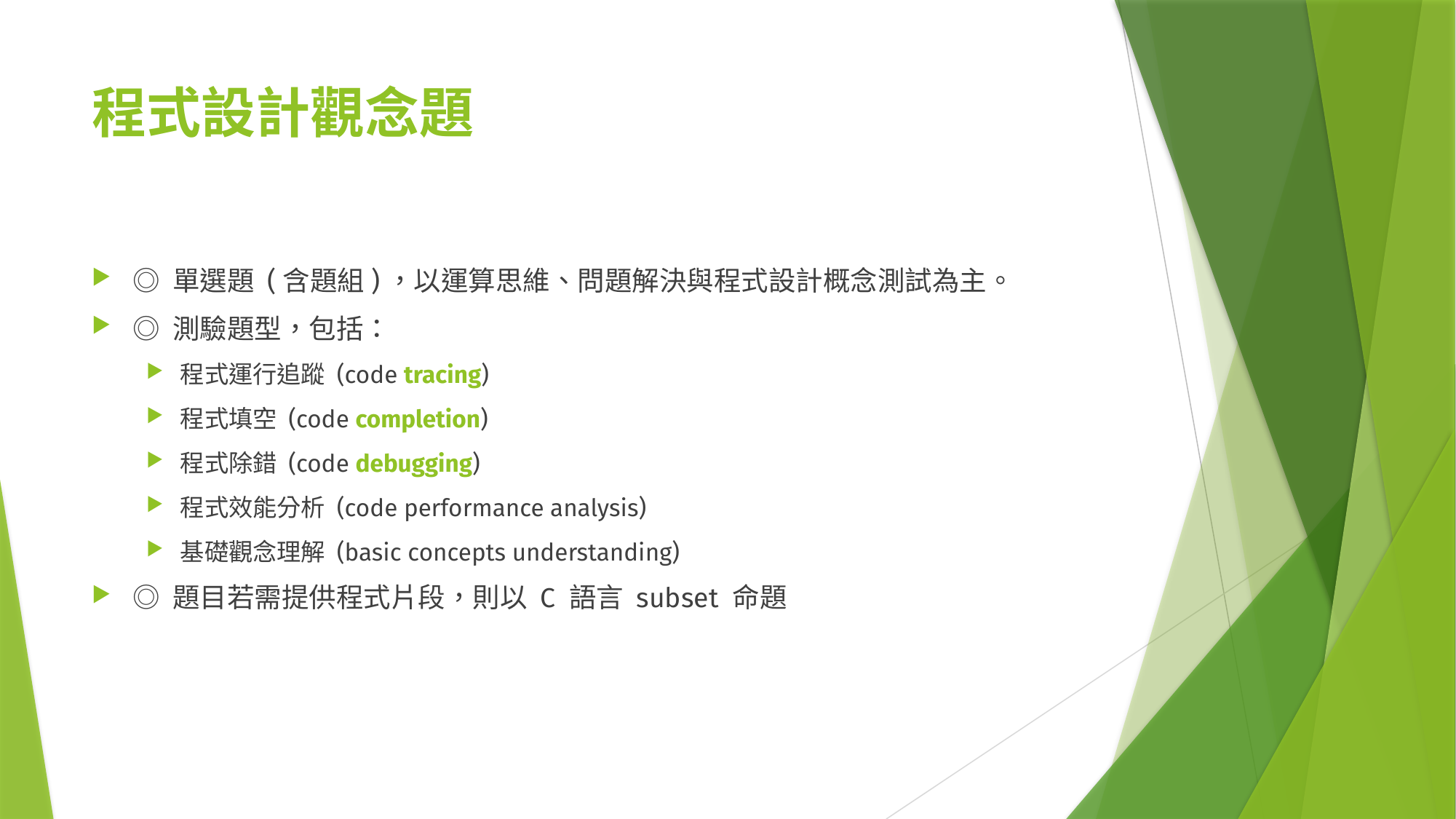

# 程式設計觀念題
◎ 單選題 (含題組)，以運算思維、問題解決與程式設計概念測試為主。
◎ 測驗題型，包括：
程式運行追蹤 (code tracing)
程式填空 (code completion)
程式除錯 (code debugging)
程式效能分析 (code performance analysis)
基礎觀念理解 (basic concepts understanding)
◎ 題目若需提供程式片段，則以 C 語言 subset 命題